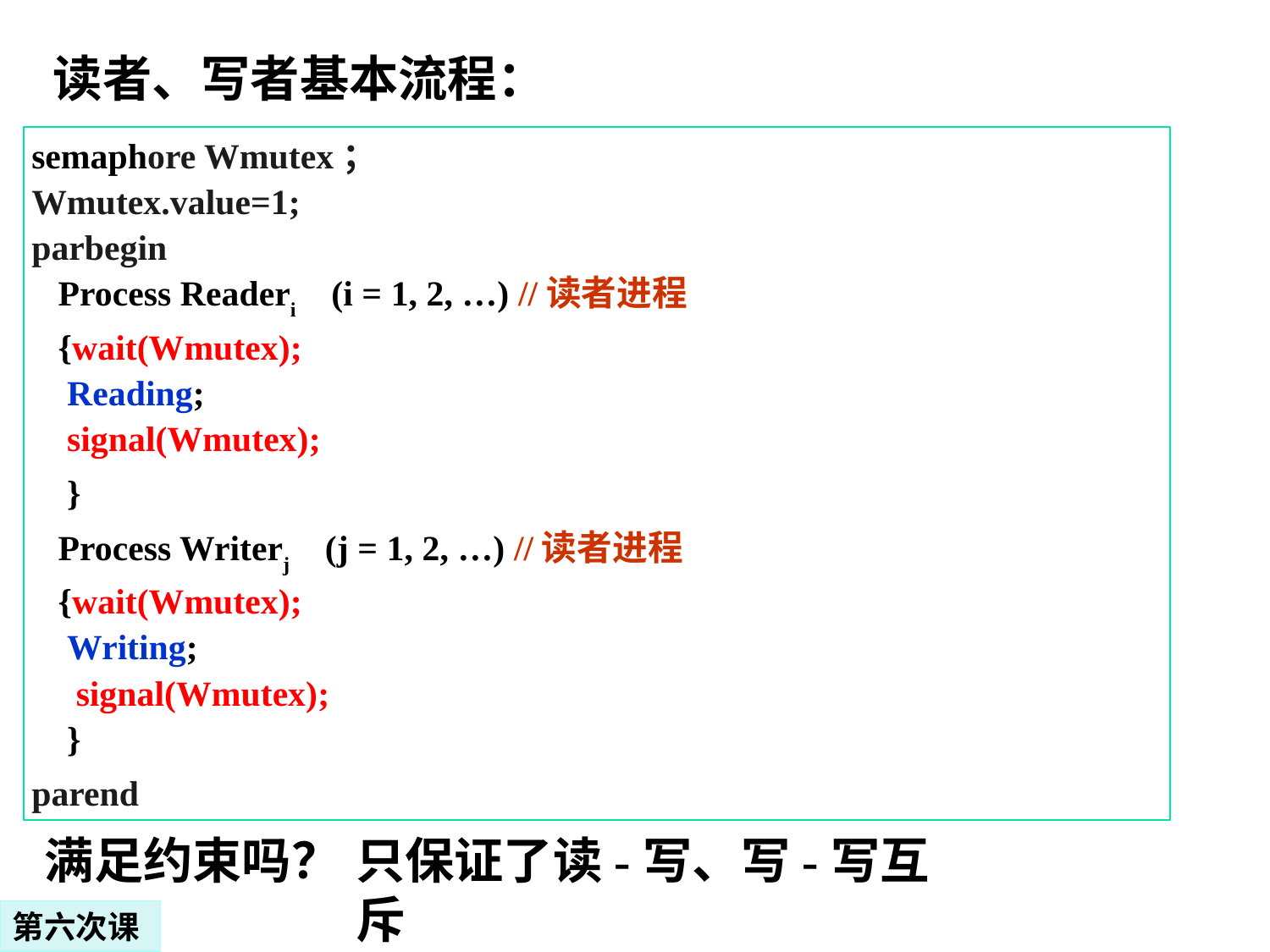

读者、写者基本流程：
semaphore Wmutex；
Wmutex.value=1;
parbegin
   Process Readeri    (i = 1, 2, …) //读者进程
   {wait(Wmutex);
    Reading;
    signal(Wmutex);
    }
   Process Writerj    (j = 1, 2, …) //读者进程
   {wait(Wmutex);
    Writing;
     signal(Wmutex);
    }
parend
满足约束吗？
只保证了读-写、写-写互斥
第六次课
118